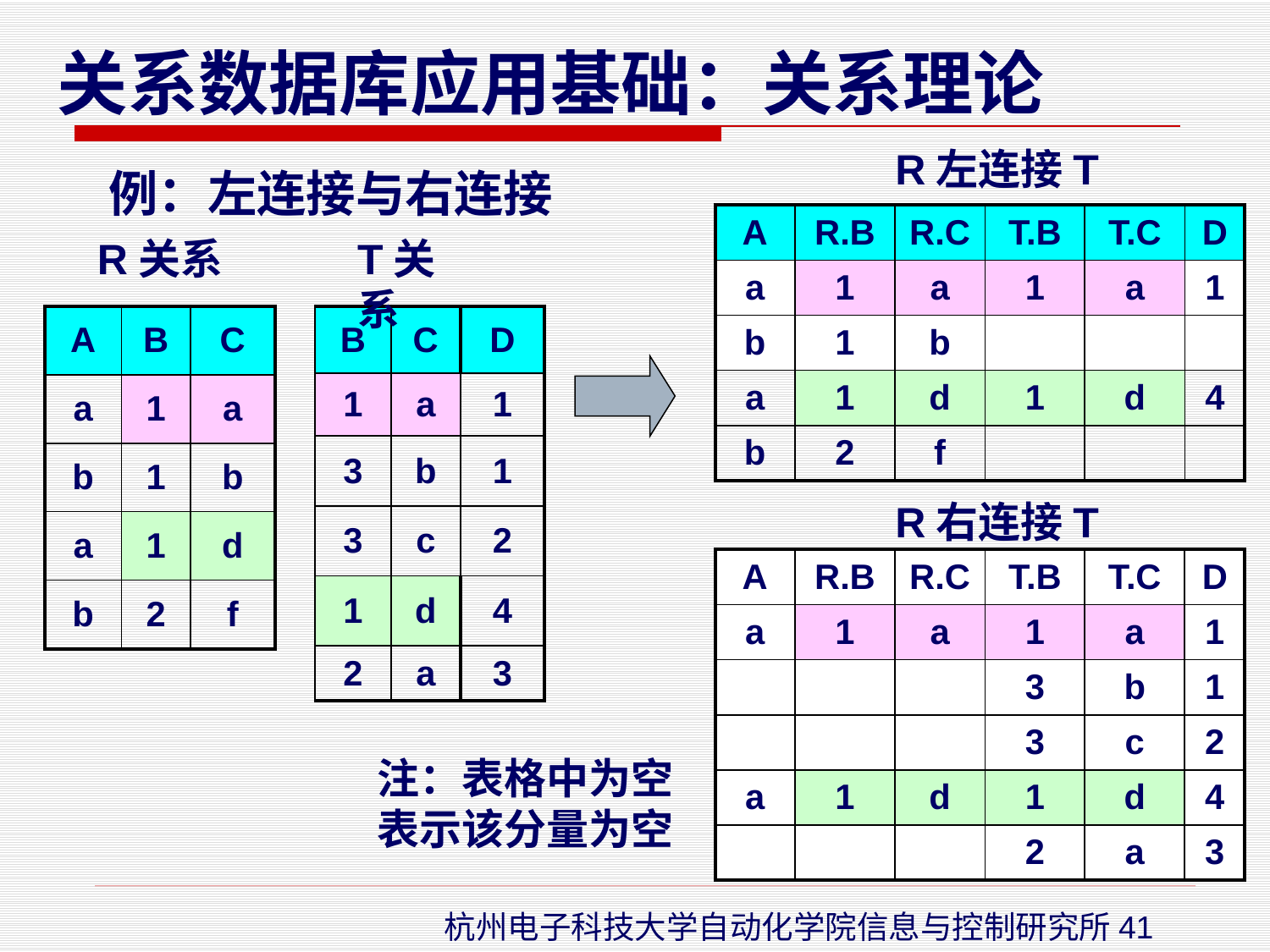

R左连接T
例：左连接与右连接
| A | R.B | R.C | T.B | T.C | D |
| --- | --- | --- | --- | --- | --- |
| a | 1 | a | 1 | a | 1 |
| b | 1 | b |  |  |  |
| a | 1 | d | 1 | d | 4 |
| b | 2 | f |  |  |  |
R关系
T关系
| A | B | C |
| --- | --- | --- |
| a | 1 | a |
| b | 1 | b |
| a | 1 | d |
| b | 2 | f |
| B | C | D |
| --- | --- | --- |
| 1 | a | 1 |
| 3 | b | 1 |
| 3 | c | 2 |
| 1 | d | 4 |
| 2 | a | 3 |

R右连接T
| A | R.B | R.C | T.B | T.C | D |
| --- | --- | --- | --- | --- | --- |
| a | 1 | a | 1 | a | 1 |
|  |  |  | 3 | b | 1 |
|  |  |  | 3 | c | 2 |
| a | 1 | d | 1 | d | 4 |
|  |  |  | 2 | a | 3 |
注：表格中为空表示该分量为空